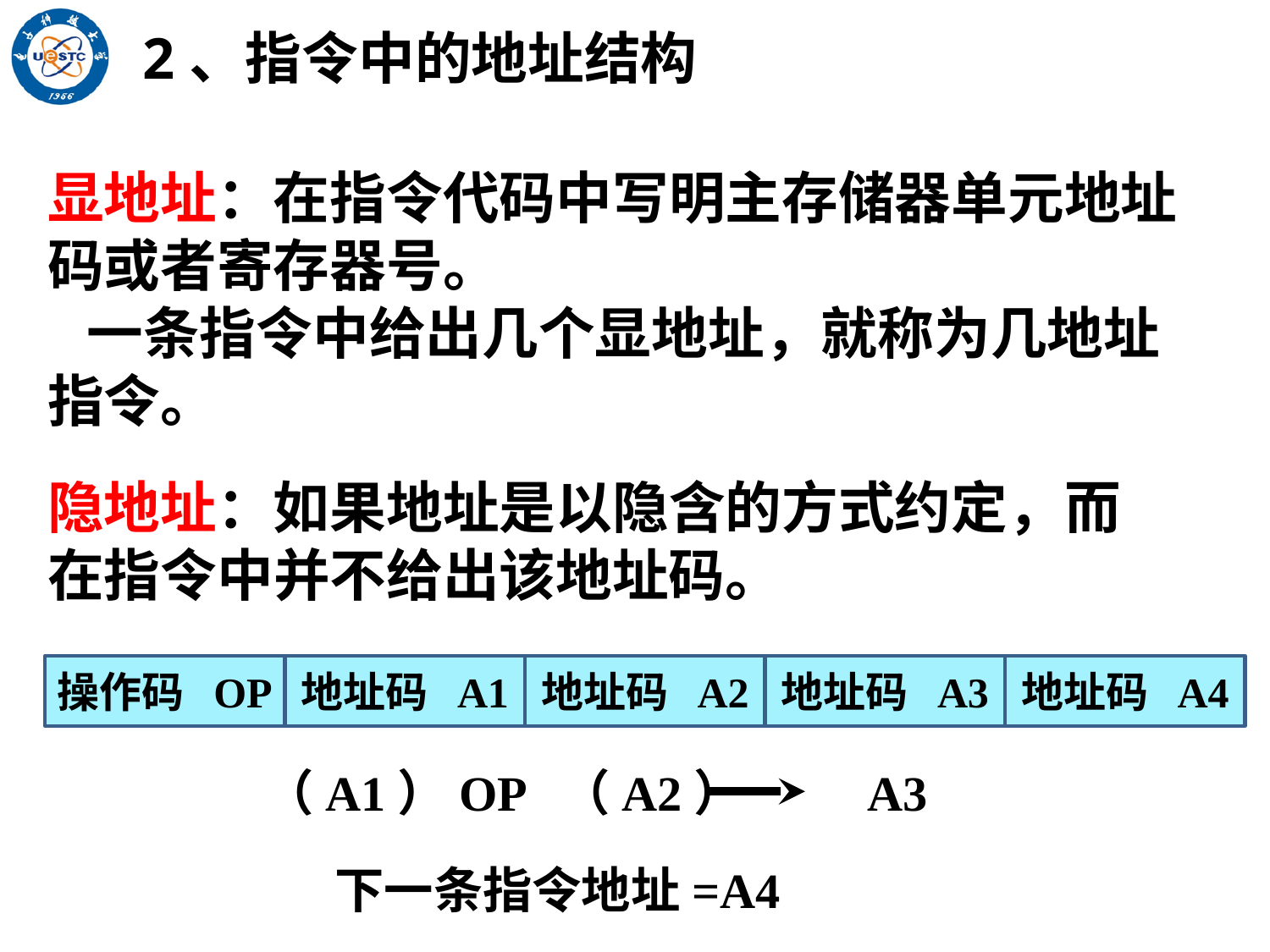

2、指令中的地址结构
显地址：在指令代码中写明主存储器单元地址码或者寄存器号。
  一条指令中给出几个显地址，就称为几地址指令。
隐地址：如果地址是以隐含的方式约定，而在指令中并不给出该地址码。
操作码  OP
地址码  A1
地址码  A2
地址码  A3
地址码  A4
（A1）OP  （A2）          A3
下一条指令地址=A4